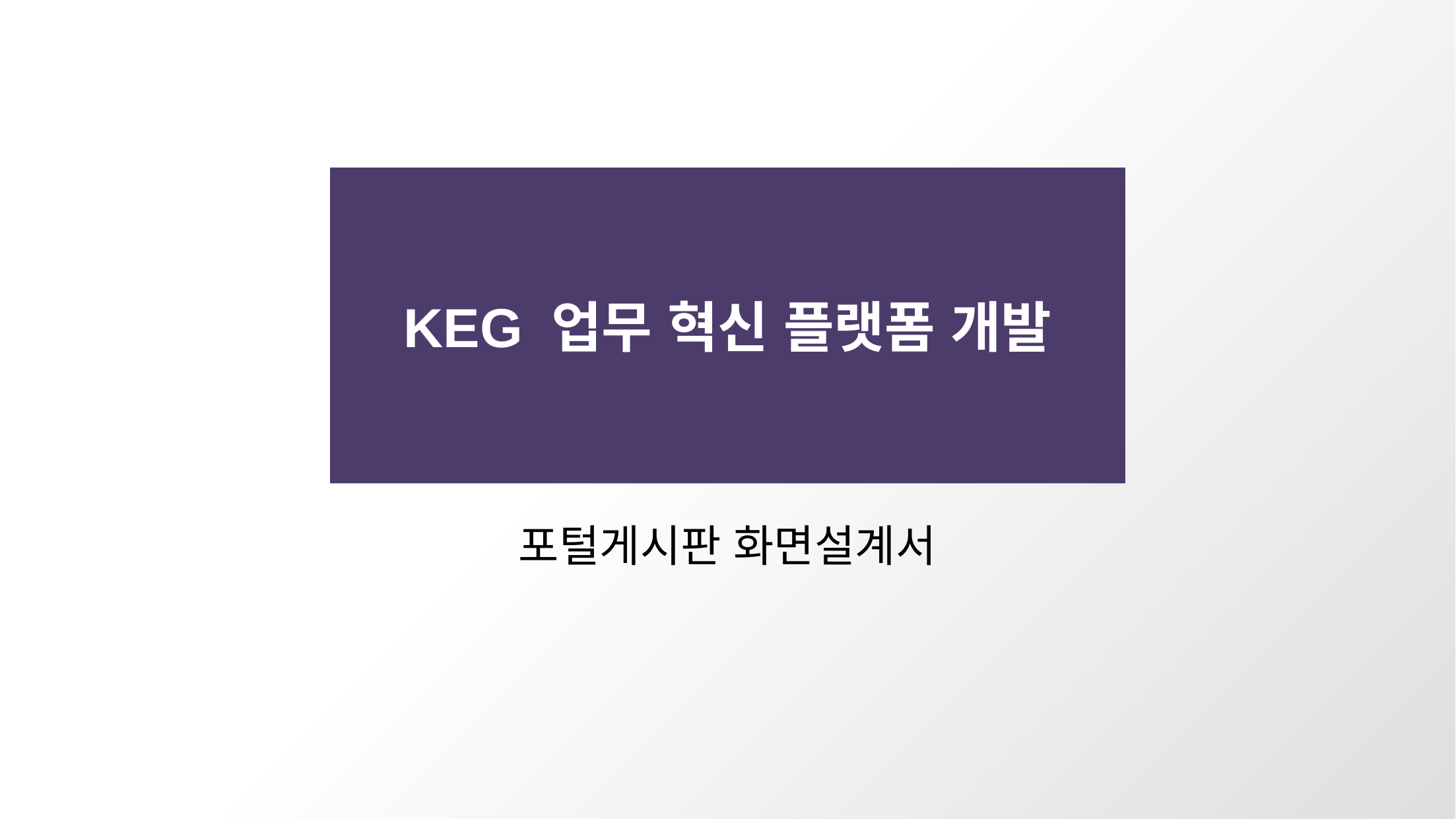

KEG 업무 혁신 플랫폼 개발
포털게시판 화면설계서